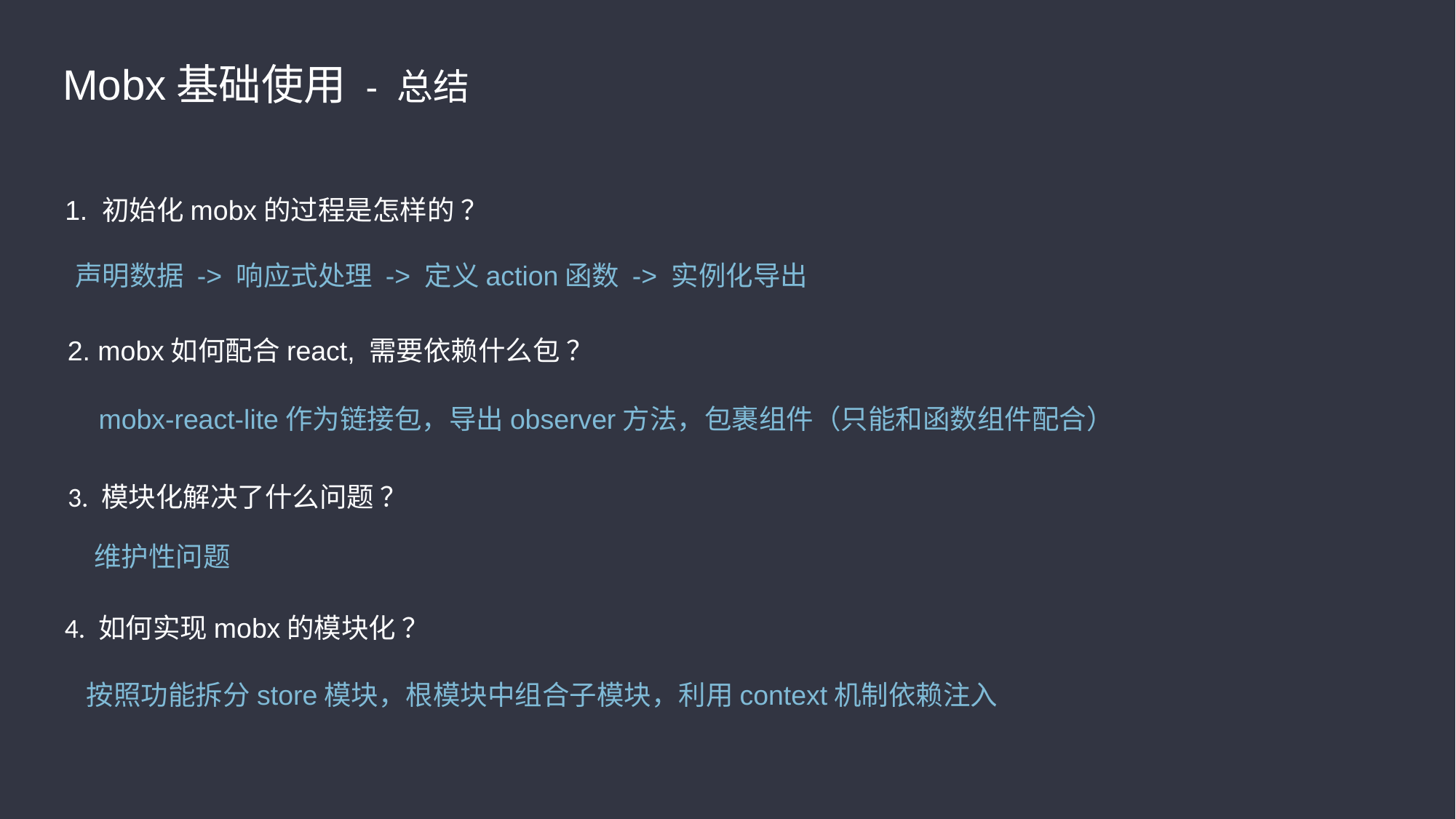

Mobx基础使用 - 总结
1. 初始化mobx的过程是怎样的 ？
声明数据 -> 响应式处理 -> 定义action函数 -> 实例化导出
2. mobx如何配合react, 需要依赖什么包 ？
mobx-react-lite作为链接包，导出observer方法，包裹组件（只能和函数组件配合）
3. 模块化解决了什么问题 ？
维护性问题
4. 如何实现mobx的模块化 ？
按照功能拆分store模块，根模块中组合子模块，利用context机制依赖注入